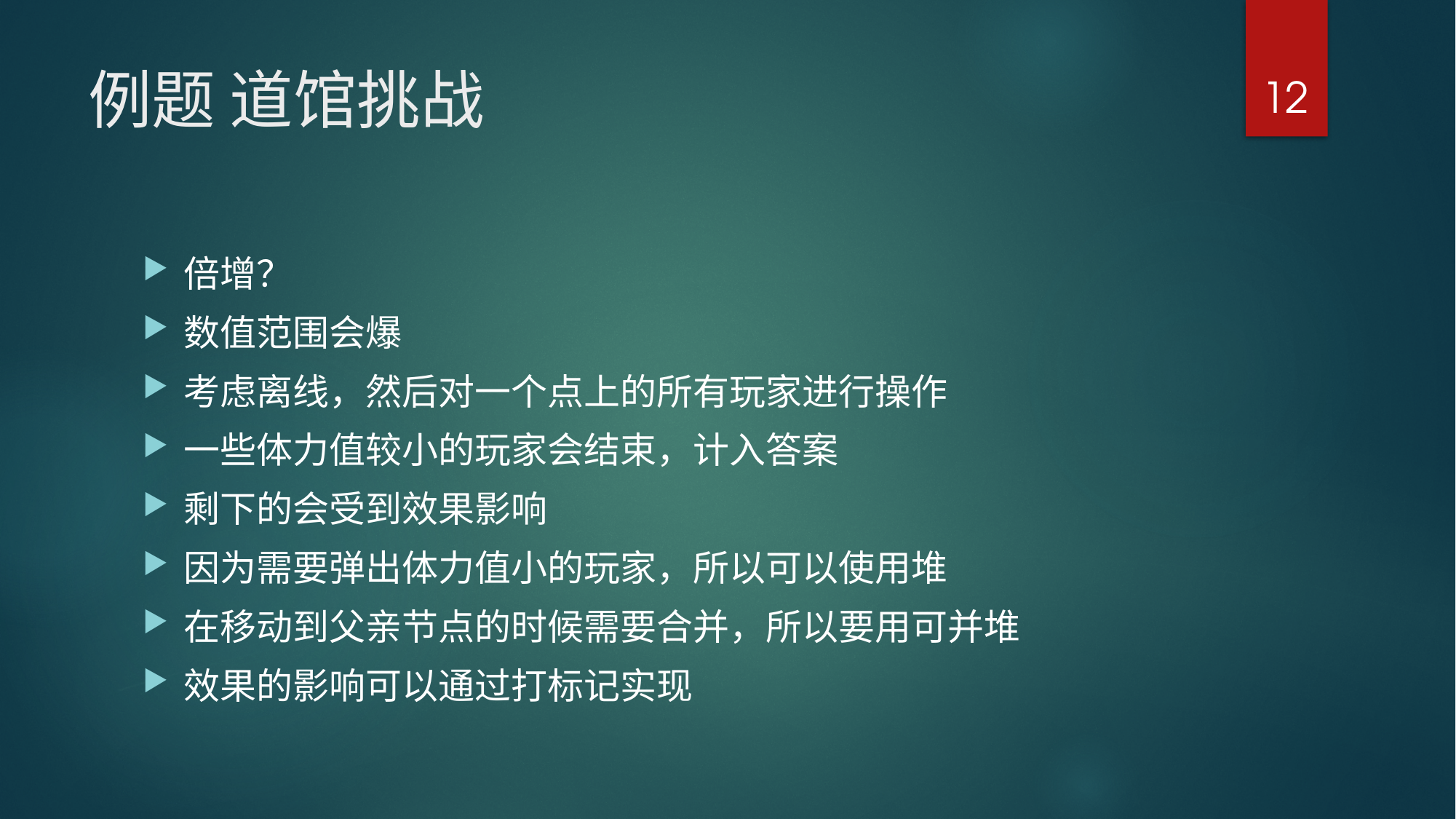

12
# 例题 道馆挑战
倍增？
数值范围会爆
考虑离线，然后对一个点上的所有玩家进行操作
一些体力值较小的玩家会结束，计入答案
剩下的会受到效果影响
因为需要弹出体力值小的玩家，所以可以使用堆
在移动到父亲节点的时候需要合并，所以要用可并堆
效果的影响可以通过打标记实现